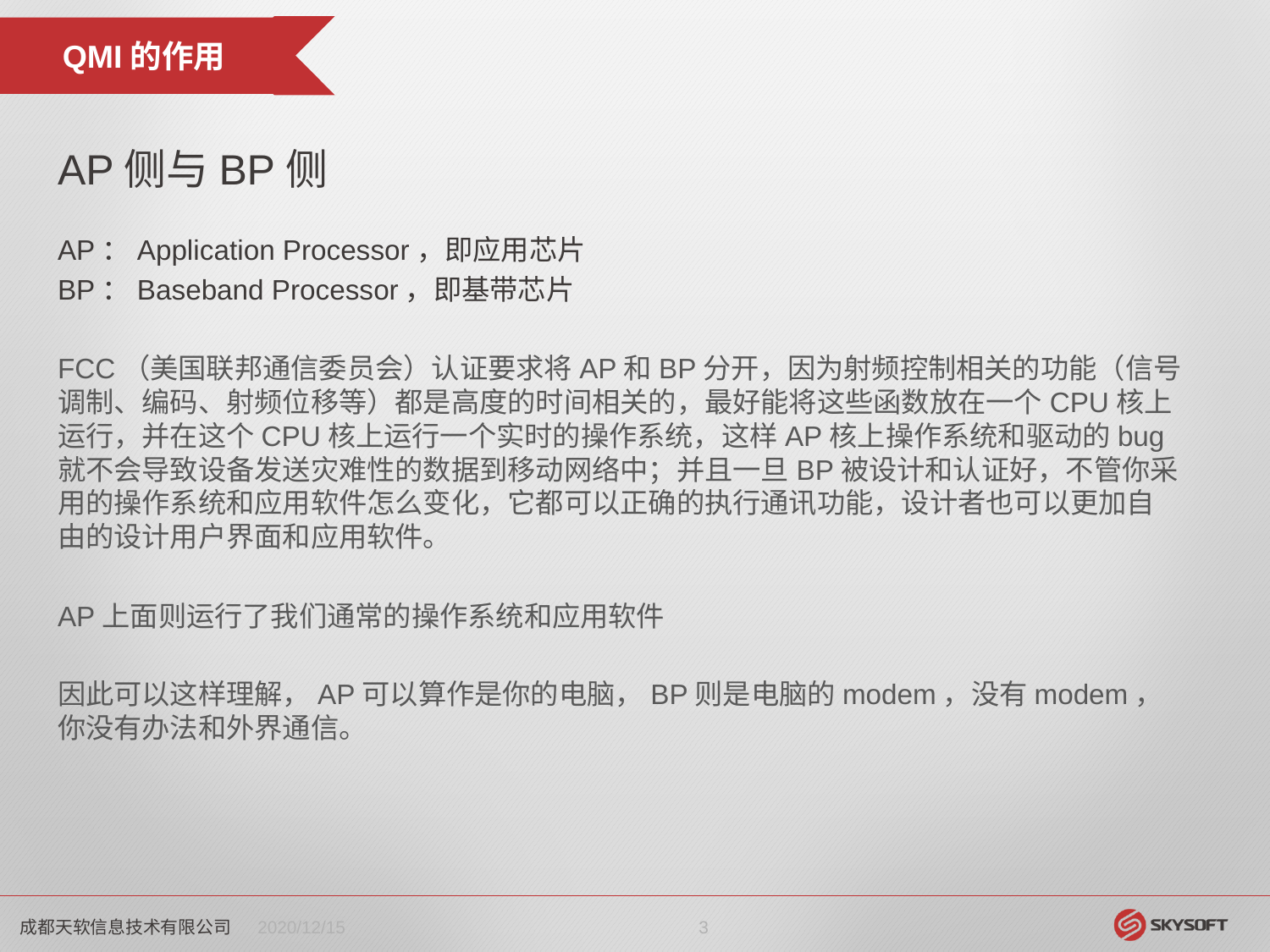

QMI的作用

AP侧与BP侧
AP：Application Processor，即应用芯片
BP：Baseband Processor，即基带芯片

FCC（美国联邦通信委员会）认证要求将AP和BP分开，因为射频控制相关的功能（信号调制、编码、射频位移等）都是高度的时间相关的，最好能将这些函数放在一个CPU核上运行，并在这个CPU核上运行一个实时的操作系统，这样AP核上操作系统和驱动的bug就不会导致设备发送灾难性的数据到移动网络中；并且一旦BP被设计和认证好，不管你采用的操作系统和应用软件怎么变化，它都可以正确的执行通讯功能，设计者也可以更加自由的设计用户界面和应用软件。

AP上面则运行了我们通常的操作系统和应用软件

因此可以这样理解，AP可以算作是你的电脑，BP则是电脑的modem，没有modem，你没有办法和外界通信。
成都天软信息技术有限公司
2020/12/15
3